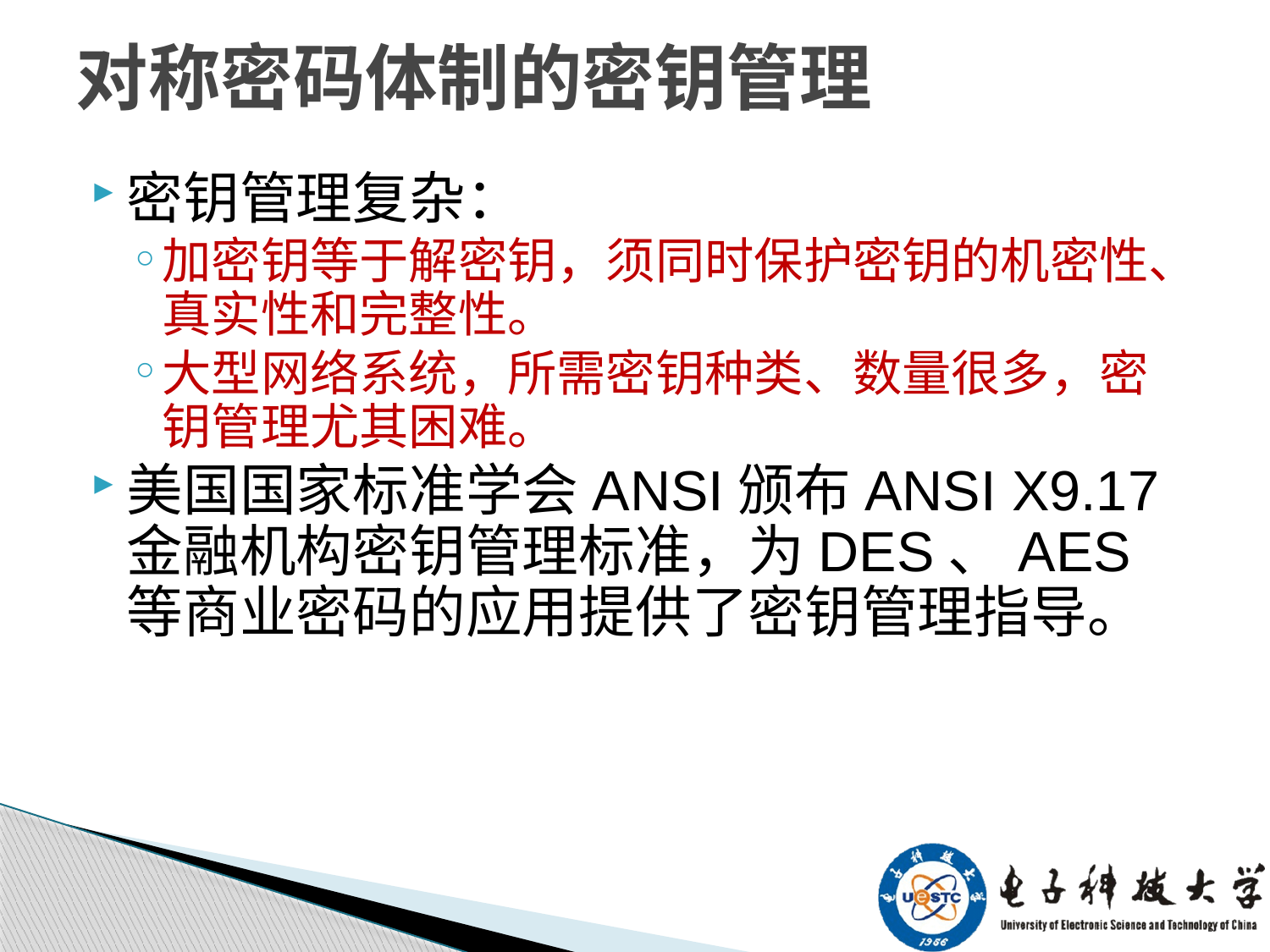

# 对称密码体制的密钥管理
密钥管理复杂：
加密钥等于解密钥，须同时保护密钥的机密性、真实性和完整性。
大型网络系统，所需密钥种类、数量很多，密钥管理尤其困难。
美国国家标准学会ANSI颁布ANSI X9.17金融机构密钥管理标准，为DES、AES等商业密码的应用提供了密钥管理指导。